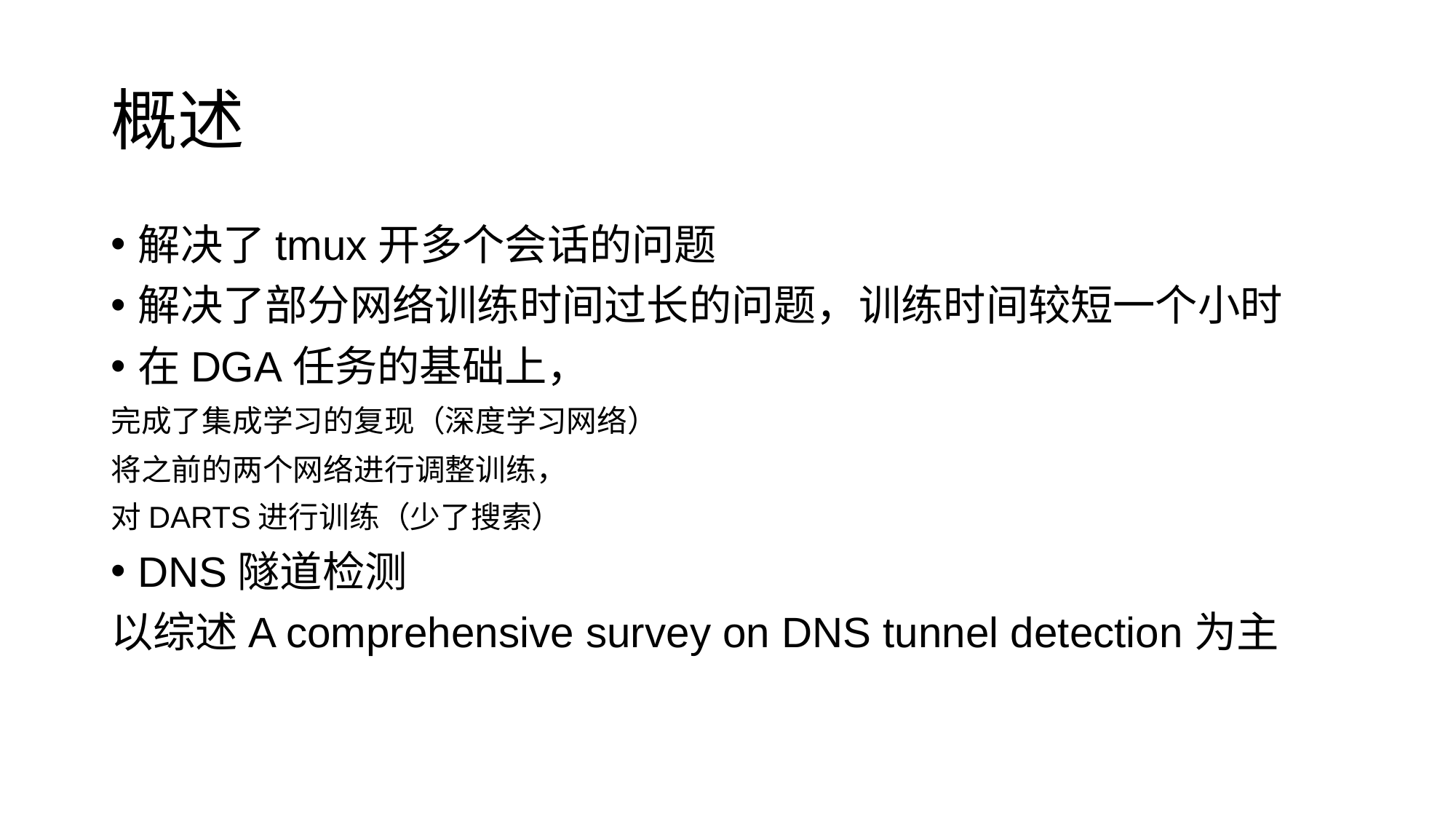

# 概述
解决了tmux开多个会话的问题
解决了部分网络训练时间过长的问题，训练时间较短一个小时
在DGA任务的基础上，
完成了集成学习的复现（深度学习网络）
将之前的两个网络进行调整训练，
对DARTS进行训练（少了搜索）
DNS隧道检测
以综述A comprehensive survey on DNS tunnel detection为主